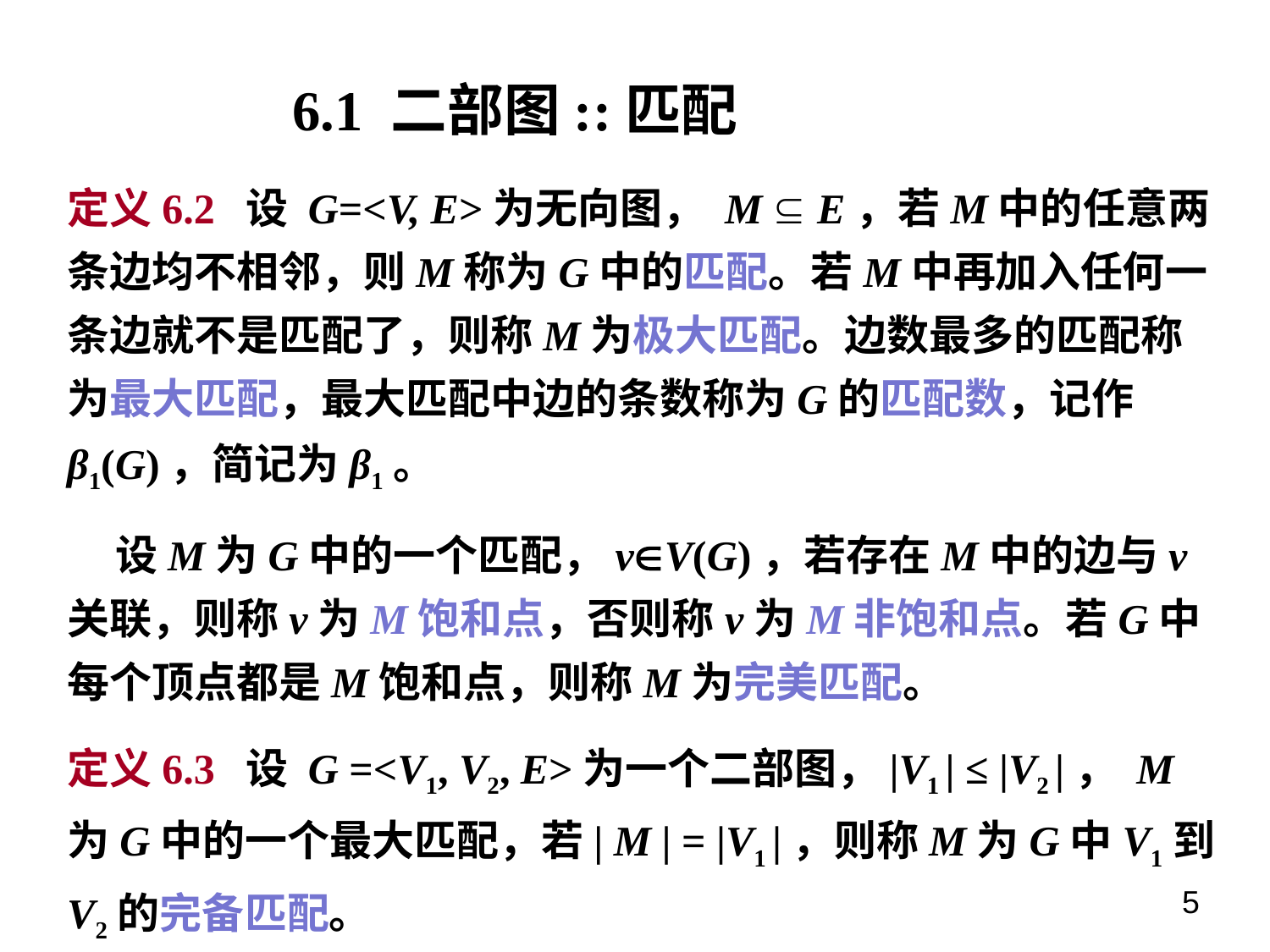

6.1 二部图::匹配
定义6.2  设 G=<V, E>为无向图， M ⊆ E，若M中的任意两条边均不相邻，则M称为G中的匹配。若M中再加入任何一条边就不是匹配了，则称M为极大匹配。边数最多的匹配称为最大匹配，最大匹配中边的条数称为G的匹配数，记作β1(G)，简记为β1。
    设M为G中的一个匹配，v∈V(G)，若存在M中的边与v关联，则称v为M饱和点，否则称v为M非饱和点。若G中每个顶点都是M饱和点，则称M为完美匹配。
定义6.3  设 G =<V1, V2, E>为一个二部图，|V1 | ≤ |V2 |， M为G中的一个最大匹配，若| M | = |V1 |，则称M为G中V1到V2的完备匹配。
5